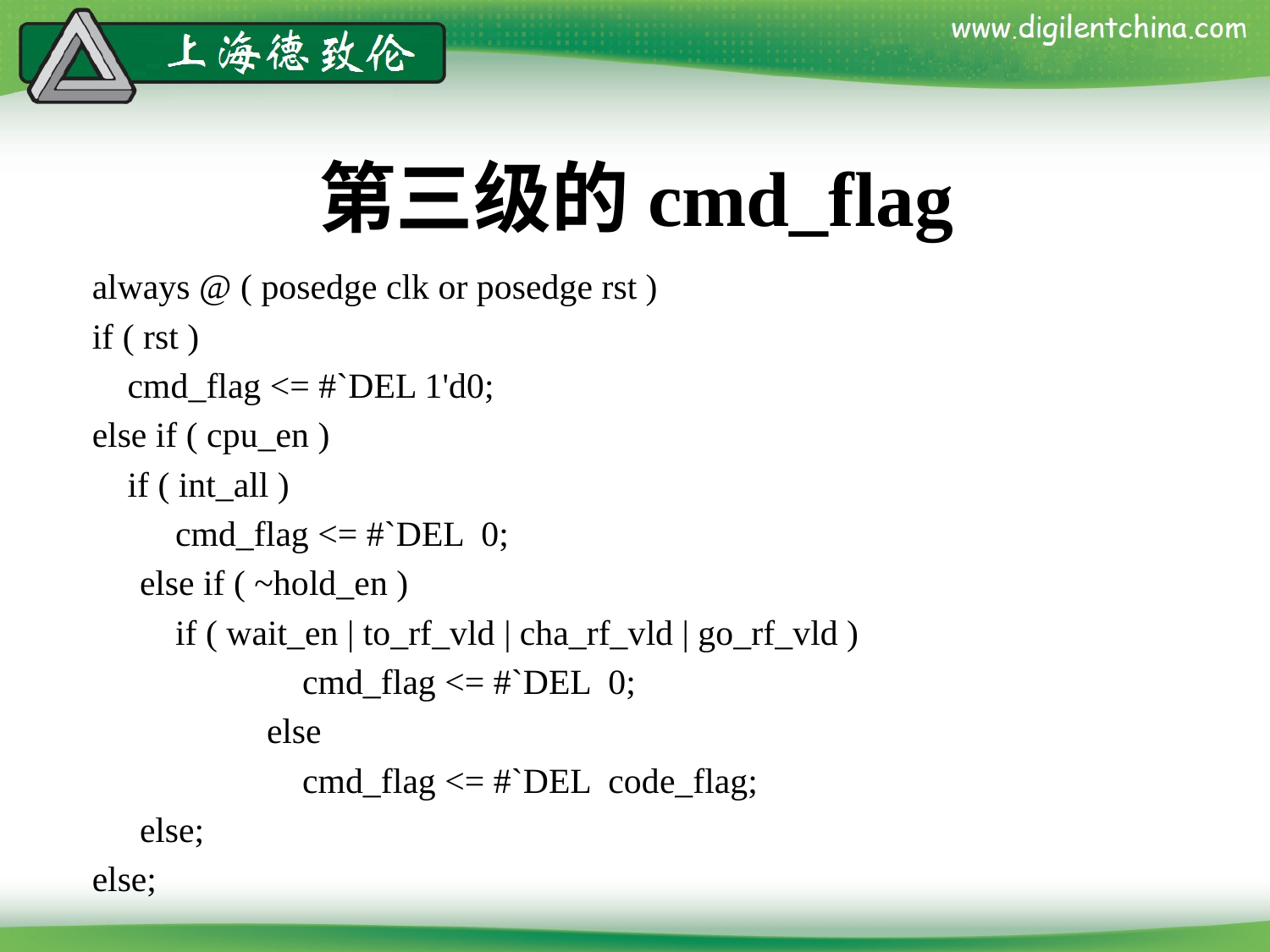

# 第三级的cmd_flag
always @ ( posedge clk or posedge rst )
if ( rst )
    cmd_flag <= #`DEL 1'd0;
else if ( cpu_en )
    if ( int_all )
	    cmd_flag <= #`DEL  0;
	else if ( ~hold_en )
	    if ( wait_en | to_rf_vld | cha_rf_vld | go_rf_vld )
		    cmd_flag <= #`DEL  0;
		else
		    cmd_flag <= #`DEL  code_flag;
	else;
else;